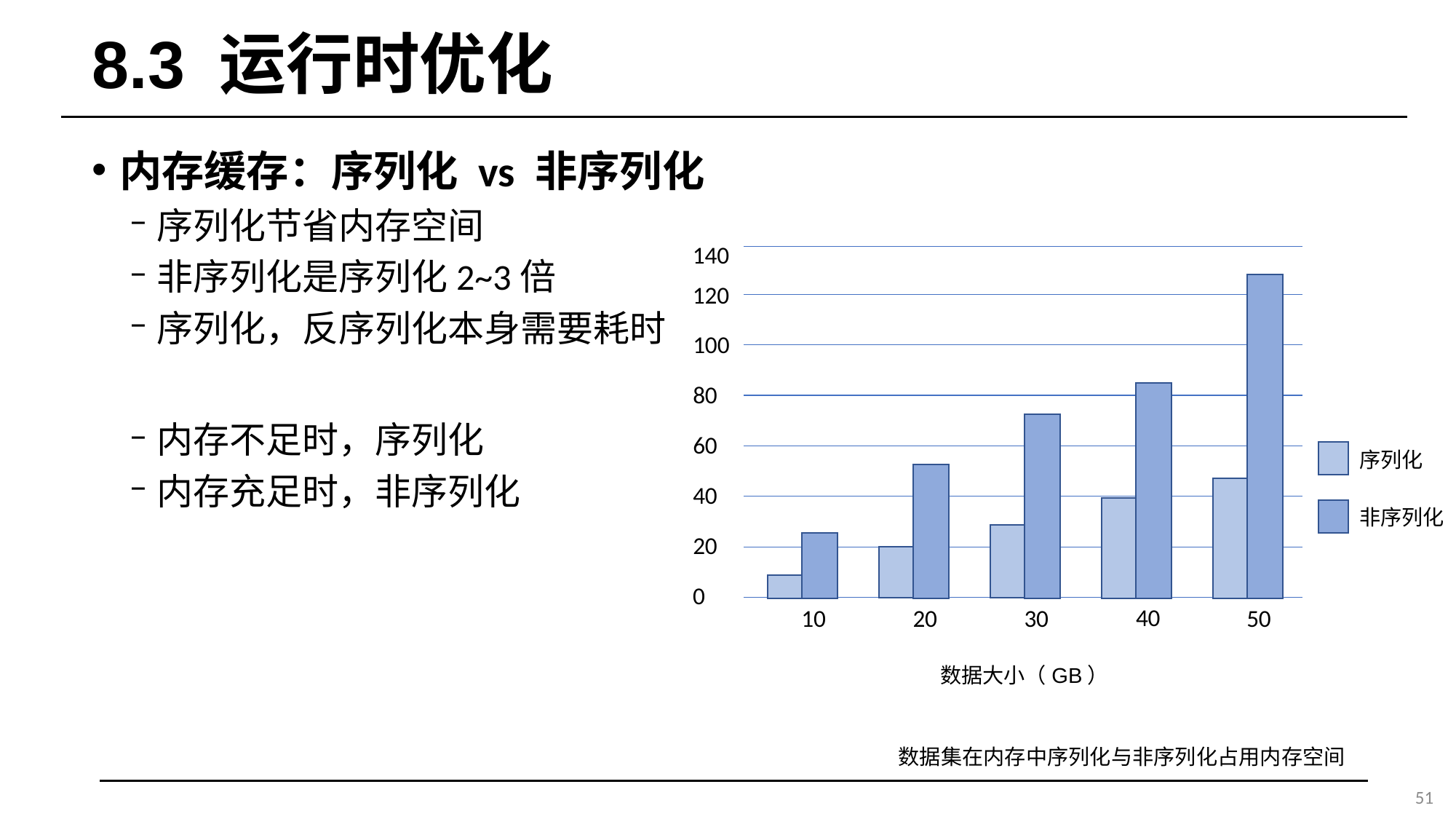

# 8.3 运行时优化
内存缓存：序列化 vs 非序列化
序列化节省内存空间
非序列化是序列化2~3倍
序列化，反序列化本身需要耗时

内存不足时，序列化
内存充足时，非序列化
140

50
120
100
80

40

30
60
序列化

20
40
非序列化

20

10
0
数据大小（GB）
数据集在内存中序列化与非序列化占用内存空间
51